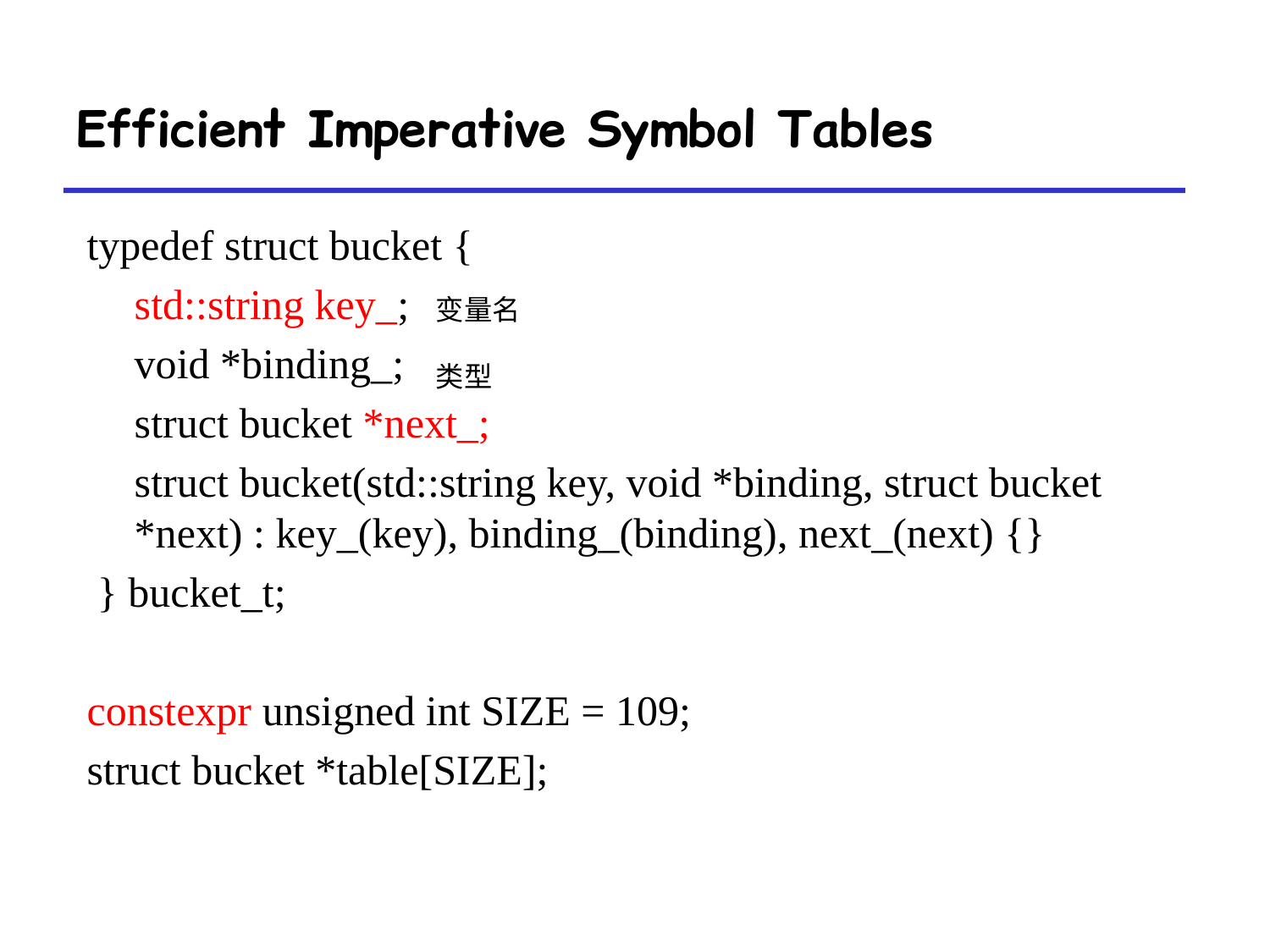

# Efficient Imperative Symbol Tables
typedef struct bucket {
	std::string key_;
	void *binding_;
	struct bucket *next_;
	struct bucket(std::string key, void *binding, struct bucket *next) : key_(key), binding_(binding), next_(next) {}
 } bucket_t;

constexpr unsigned int SIZE = 109;
struct bucket *table[SIZE];

变量名

类型

30